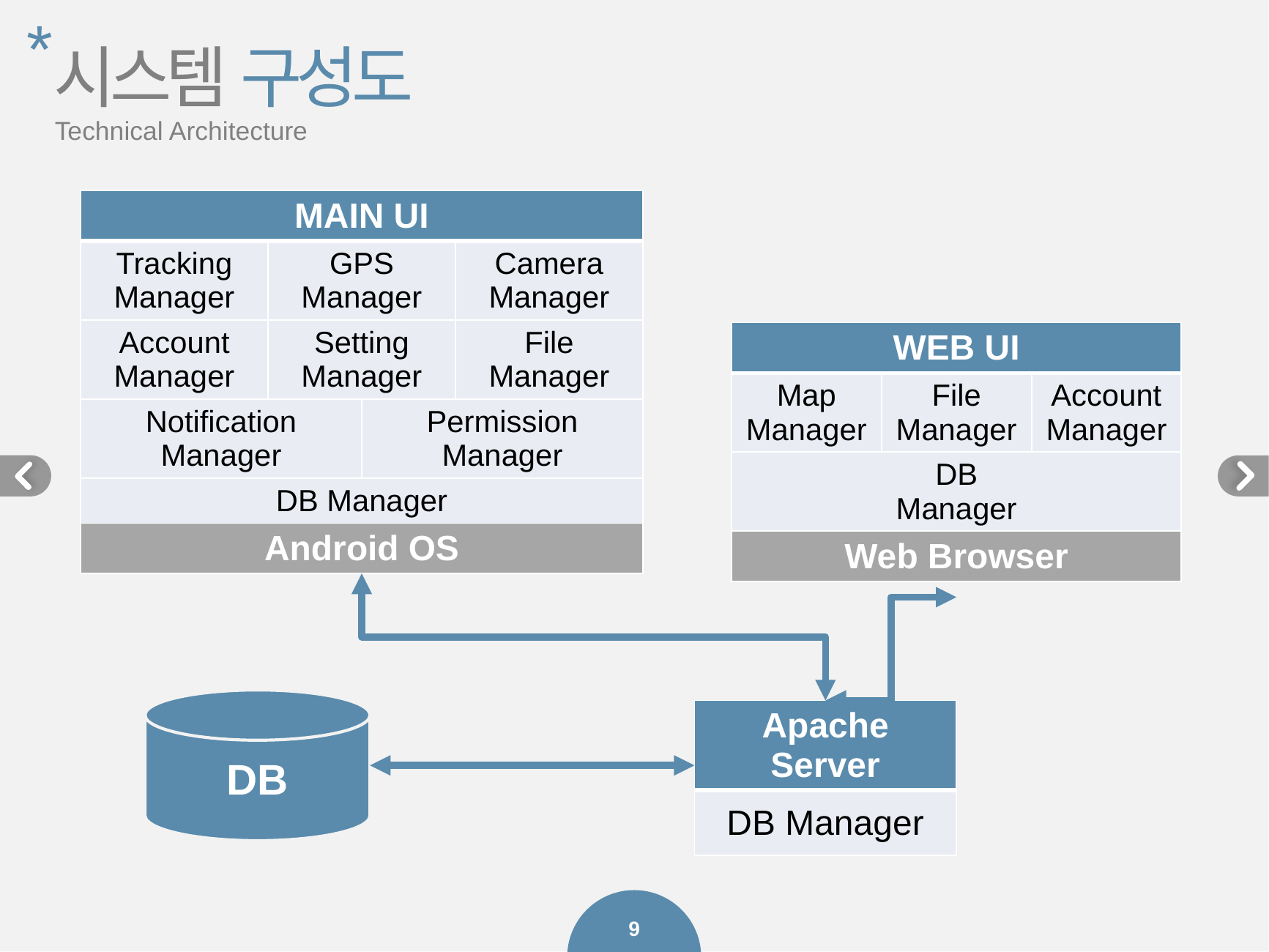

*
시스템 구성도
Technical Architecture
| MAIN UI |  |  |  |
| --- | --- | --- | --- |
| Tracking Manager | GPS Manager |  | Camera Manager |
| Account Manager | Setting Manager |  | File Manager |
| Notification Manager |  | Permission Manager |  |
| DB Manager |  |  |  |
| Android OS |  |  |  |
| WEB UI |  |  |
| --- | --- | --- |
| Map Manager | File Manager | Account Manager |
| DB Manager |  |  |
| Web Browser |  |  |

DB
| Apache Server |
| --- |
| DB Manager |